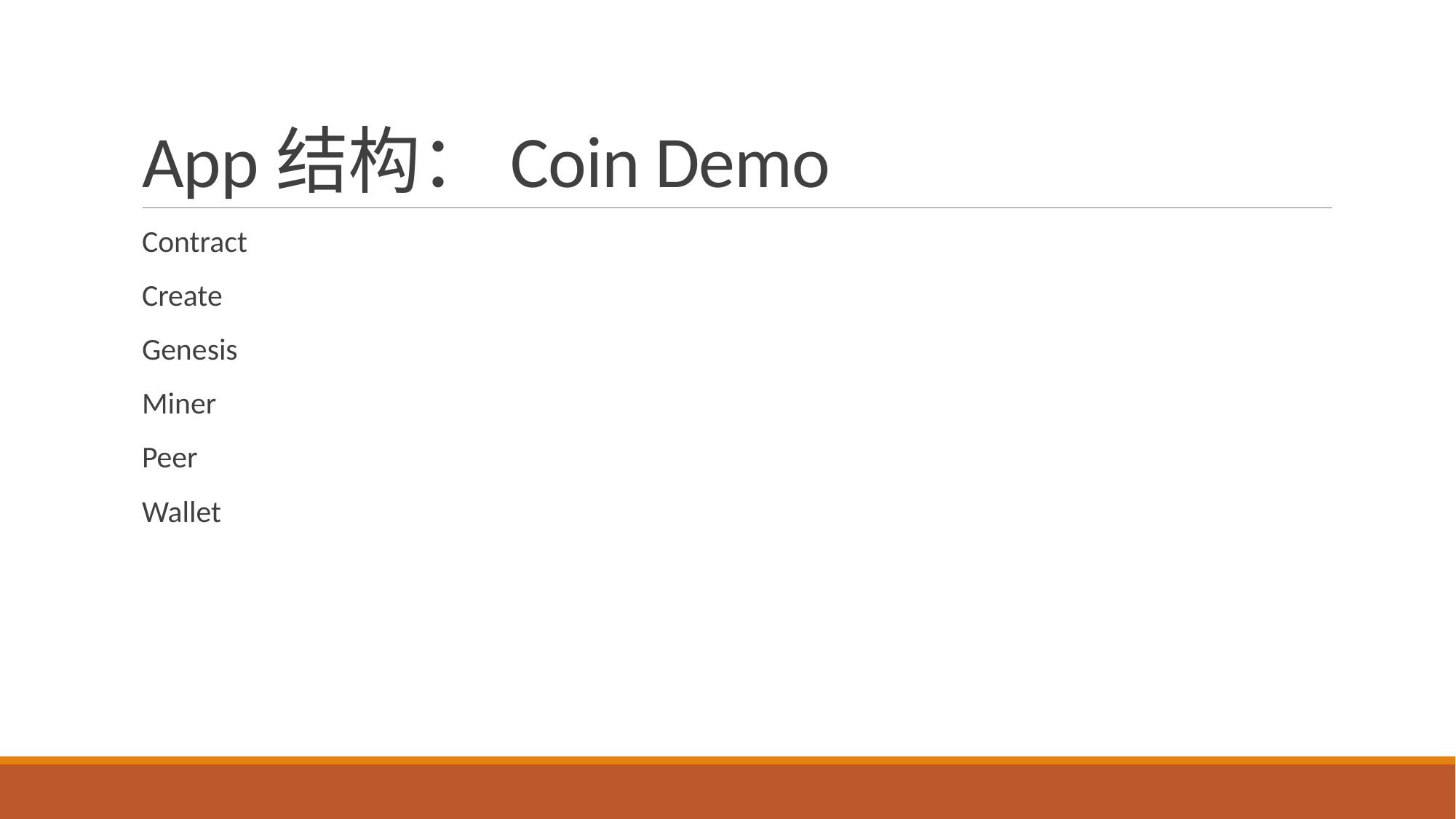

# App结构：Coin Demo
Contract
Create
Genesis
Miner
Peer
Wallet